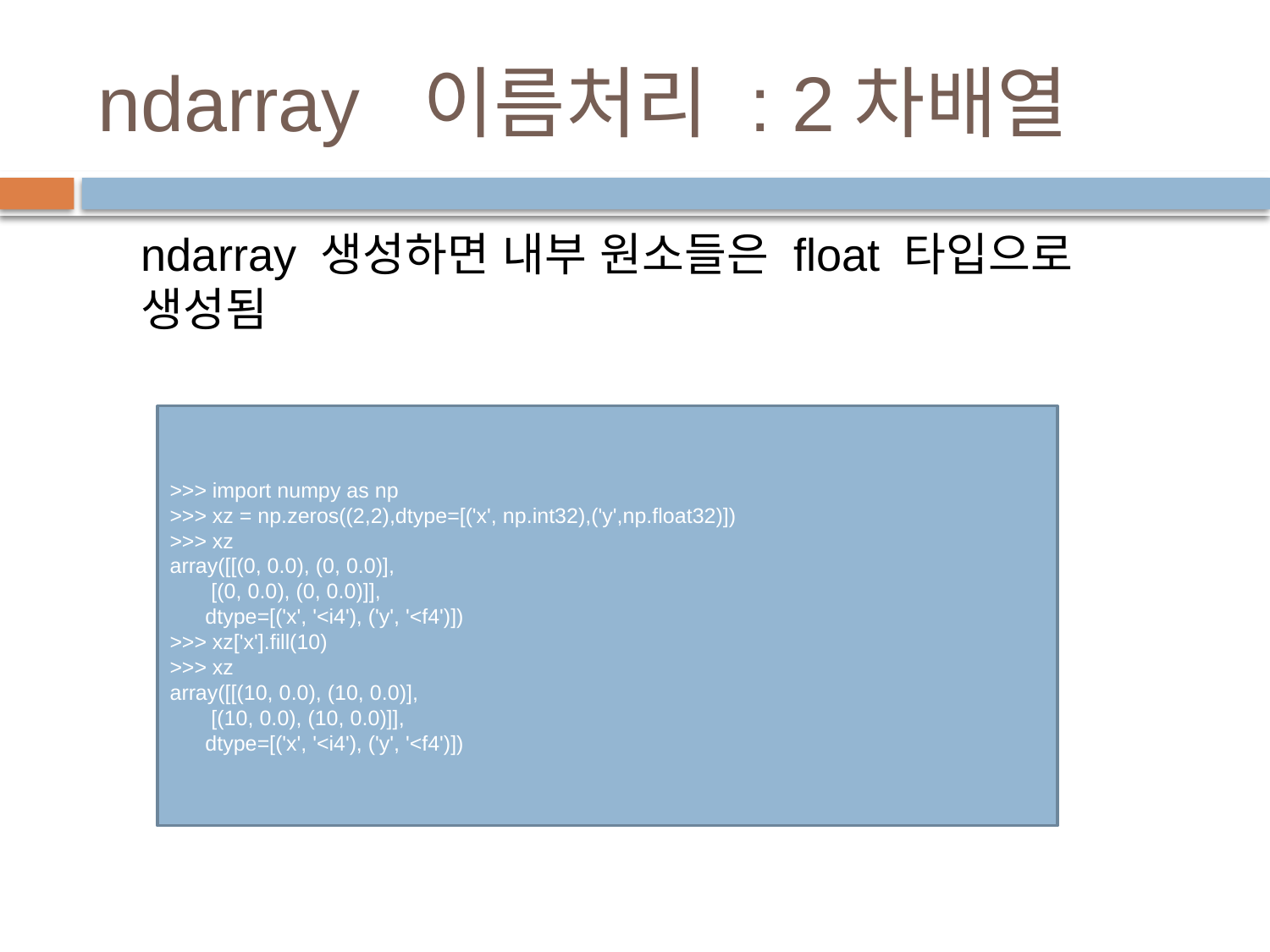

# ndarray  이름처리 : 2차배열
ndarray 생성하면 내부 원소들은 float 타입으로 생성됨
>>> import numpy as np
>>> xz = np.zeros((2,2),dtype=[('x', np.int32),('y',np.float32)])
>>> xz
array([[(0, 0.0), (0, 0.0)],
       [(0, 0.0), (0, 0.0)]],
      dtype=[('x', '<i4'), ('y', '<f4')])
>>> xz['x'].fill(10)
>>> xz
array([[(10, 0.0), (10, 0.0)],
       [(10, 0.0), (10, 0.0)]],
      dtype=[('x', '<i4'), ('y', '<f4')])